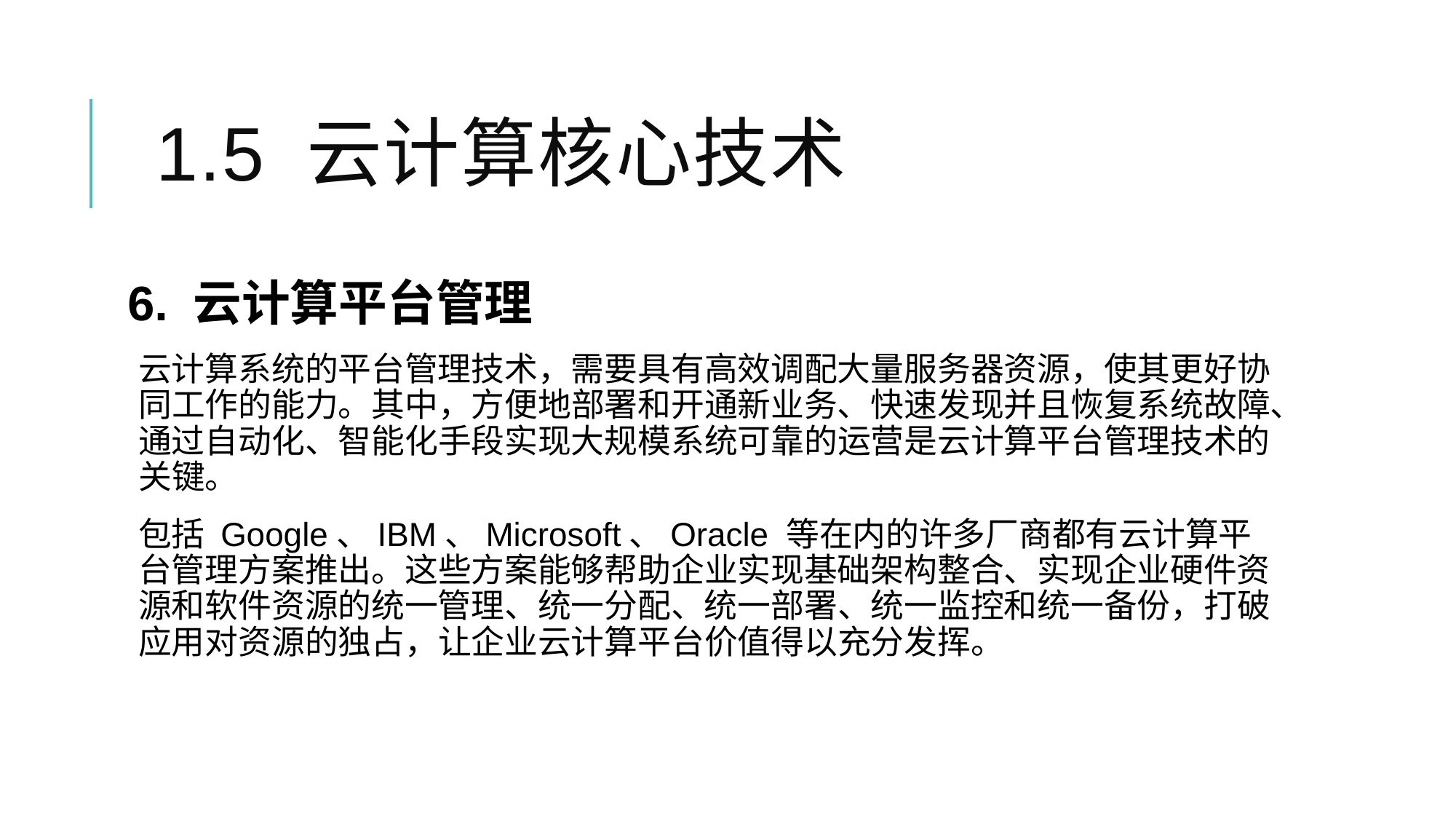

# 1.5 云计算核心技术
6. 云计算平台管理
云计算系统的平台管理技术，需要具有高效调配大量服务器资源，使其更好协同工作的能力。其中，方便地部署和开通新业务、快速发现并且恢复系统故障、通过自动化、智能化手段实现大规模系统可靠的运营是云计算平台管理技术的关键。
包括 Google、IBM、Microsoft、Oracle 等在内的许多厂商都有云计算平台管理方案推出。这些方案能够帮助企业实现基础架构整合、实现企业硬件资源和软件资源的统一管理、统一分配、统一部署、统一监控和统一备份，打破应用对资源的独占，让企业云计算平台价值得以充分发挥。